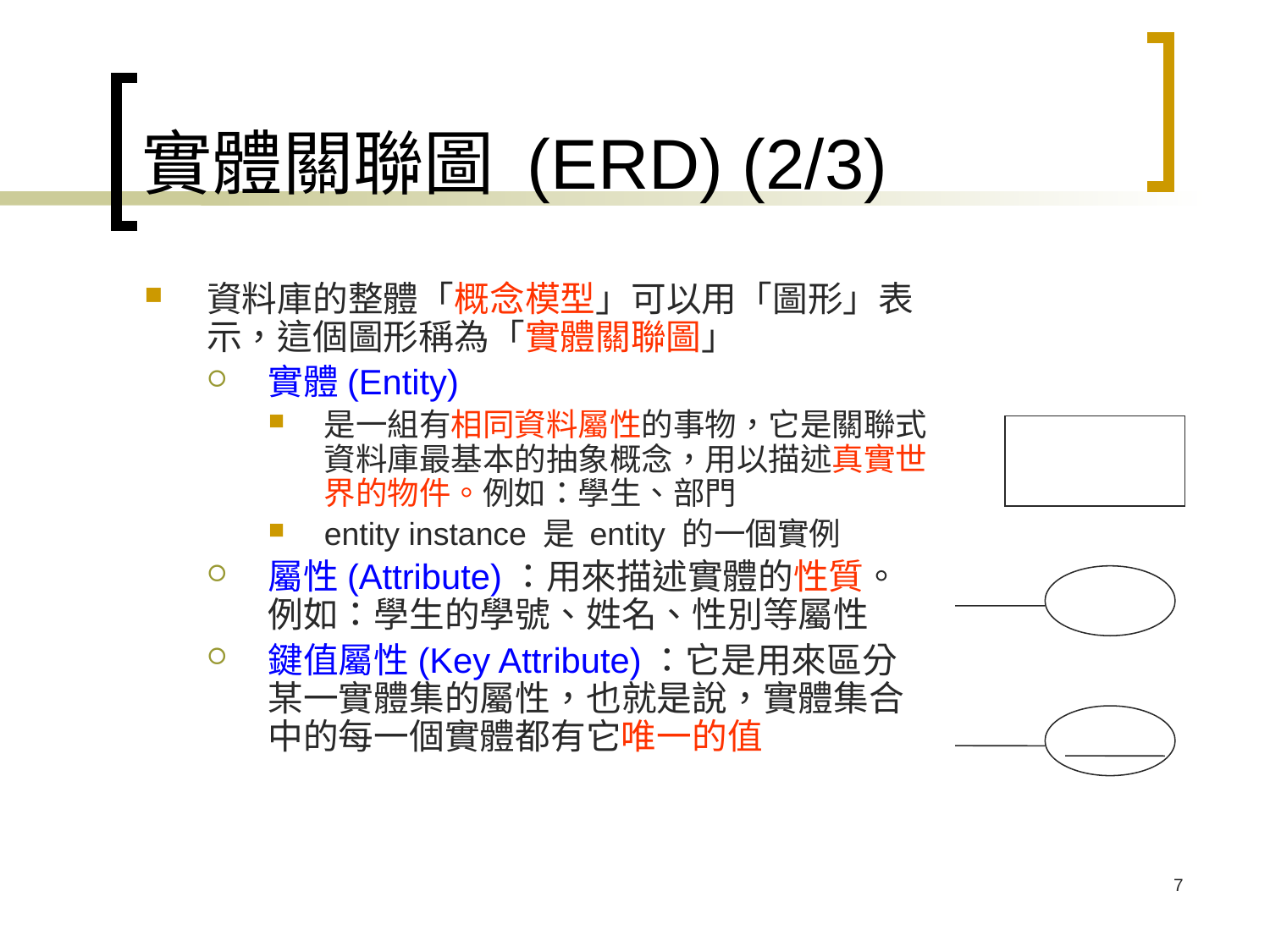

# 實體關聯圖 (ERD) (2/3)
資料庫的整體「概念模型」可以用「圖形」表示，這個圖形稱為「實體關聯圖」
實體(Entity)
是一組有相同資料屬性的事物，它是關聯式資料庫最基本的抽象概念，用以描述真實世界的物件。例如：學生、部門
entity instance 是 entity 的一個實例
屬性(Attribute)：用來描述實體的性質。例如：學生的學號、姓名、性別等屬性
鍵值屬性(Key Attribute)：它是用來區分某一實體集的屬性，也就是說，實體集合中的每一個實體都有它唯一的值

7